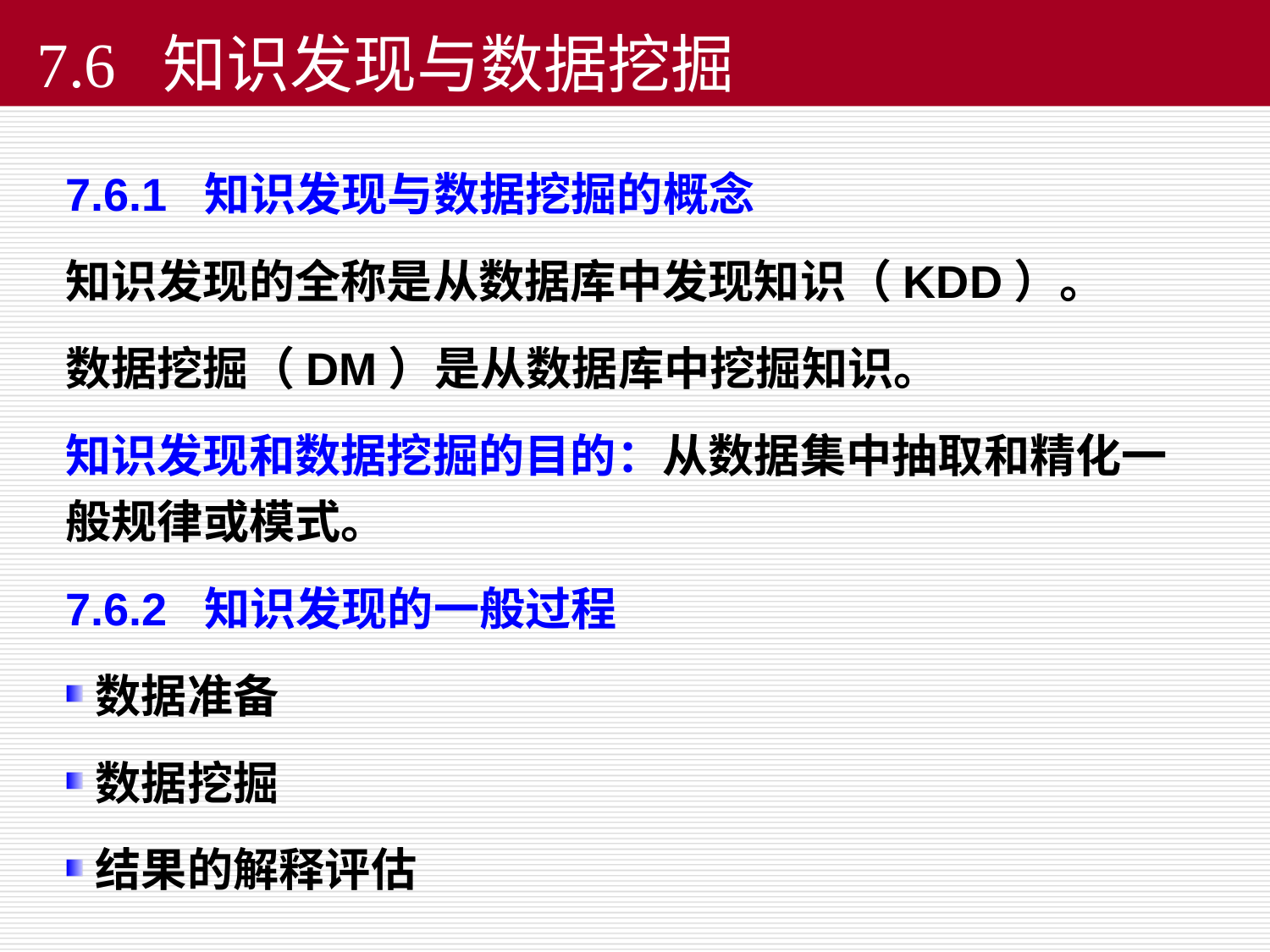

7.6  知识发现与数据挖掘
7.6.1  知识发现与数据挖掘的概念
知识发现的全称是从数据库中发现知识（KDD）。
数据挖掘（DM）是从数据库中挖掘知识。
知识发现和数据挖掘的目的：从数据集中抽取和精化一般规律或模式。
7.6.2  知识发现的一般过程
数据准备
数据挖掘
结果的解释评估